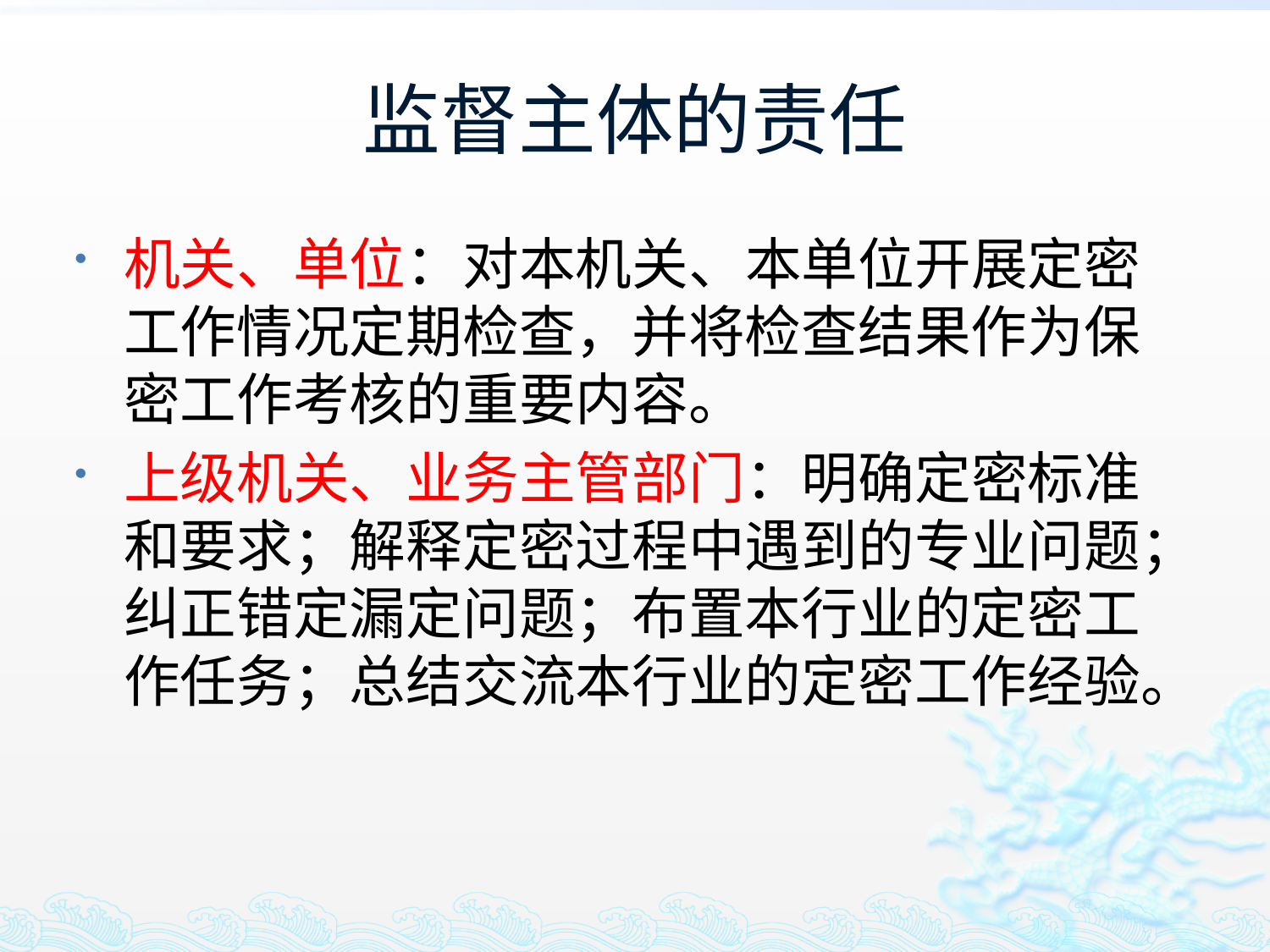

# 监督主体的责任
机关、单位：对本机关、本单位开展定密工作情况定期检查，并将检查结果作为保密工作考核的重要内容。
上级机关、业务主管部门：明确定密标准和要求；解释定密过程中遇到的专业问题；纠正错定漏定问题；布置本行业的定密工作任务；总结交流本行业的定密工作经验。